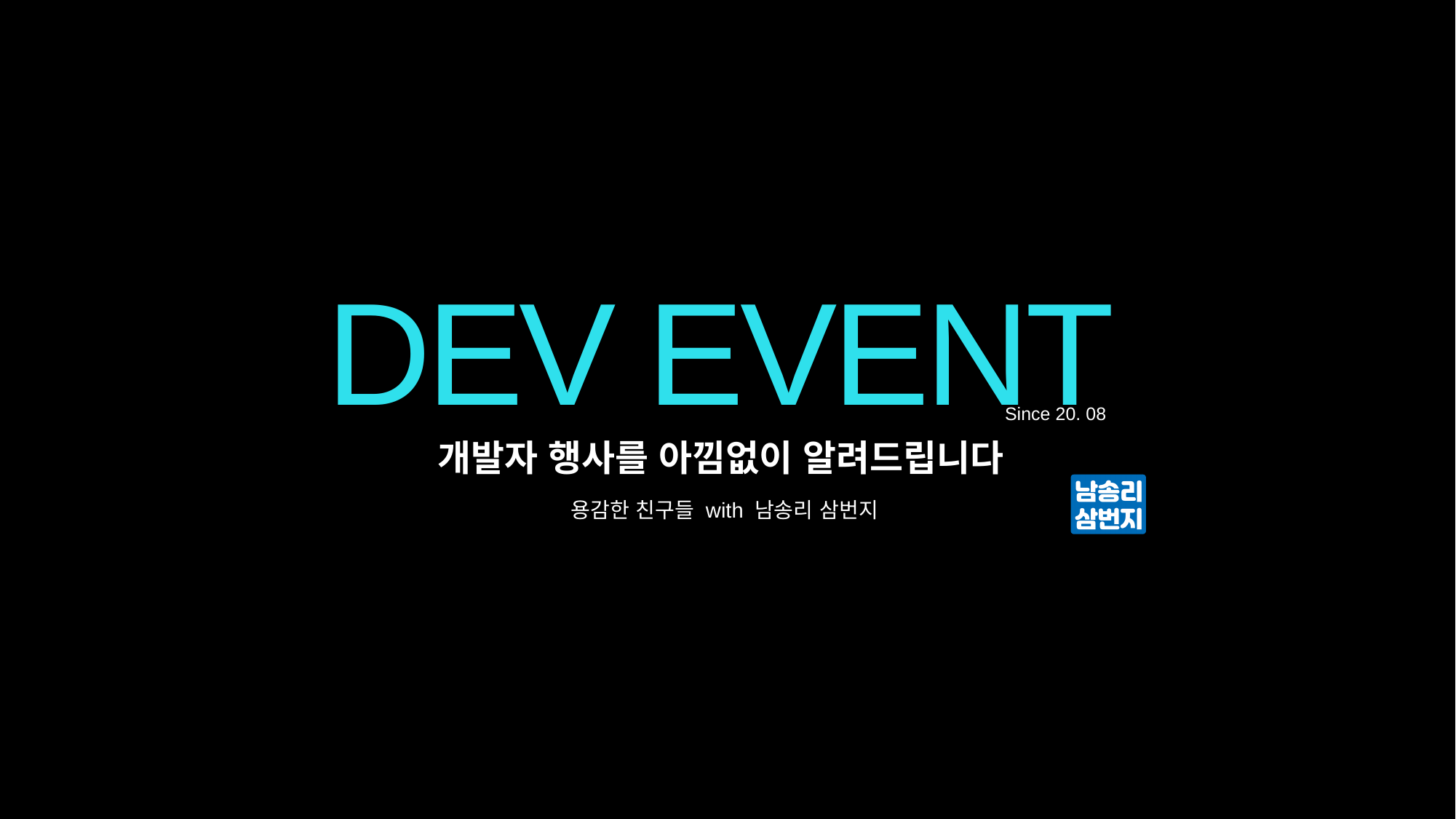

DEV EVENT
Since 20. 08
개발자 행사를 아낌없이 알려드립니다

용감한 친구들 with 남송리 삼번지